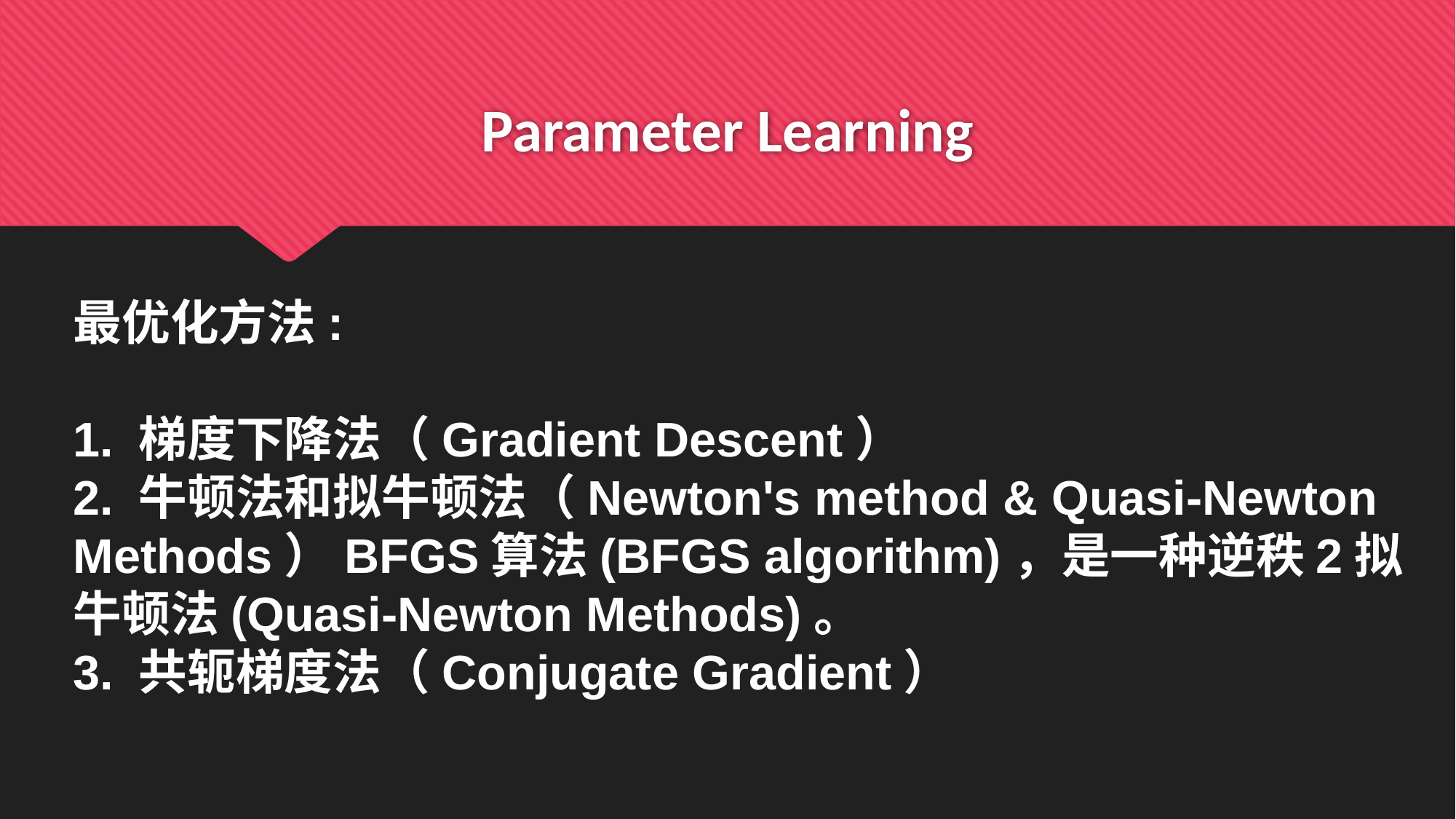

# Parameter Learning
最优化方法:

1. 梯度下降法（Gradient Descent）
2. 牛顿法和拟牛顿法（Newton's method & Quasi-Newton Methods）BFGS算法(BFGS algorithm)，是一种逆秩2拟牛顿法(Quasi-Newton Methods)。
3. 共轭梯度法（Conjugate Gradient）